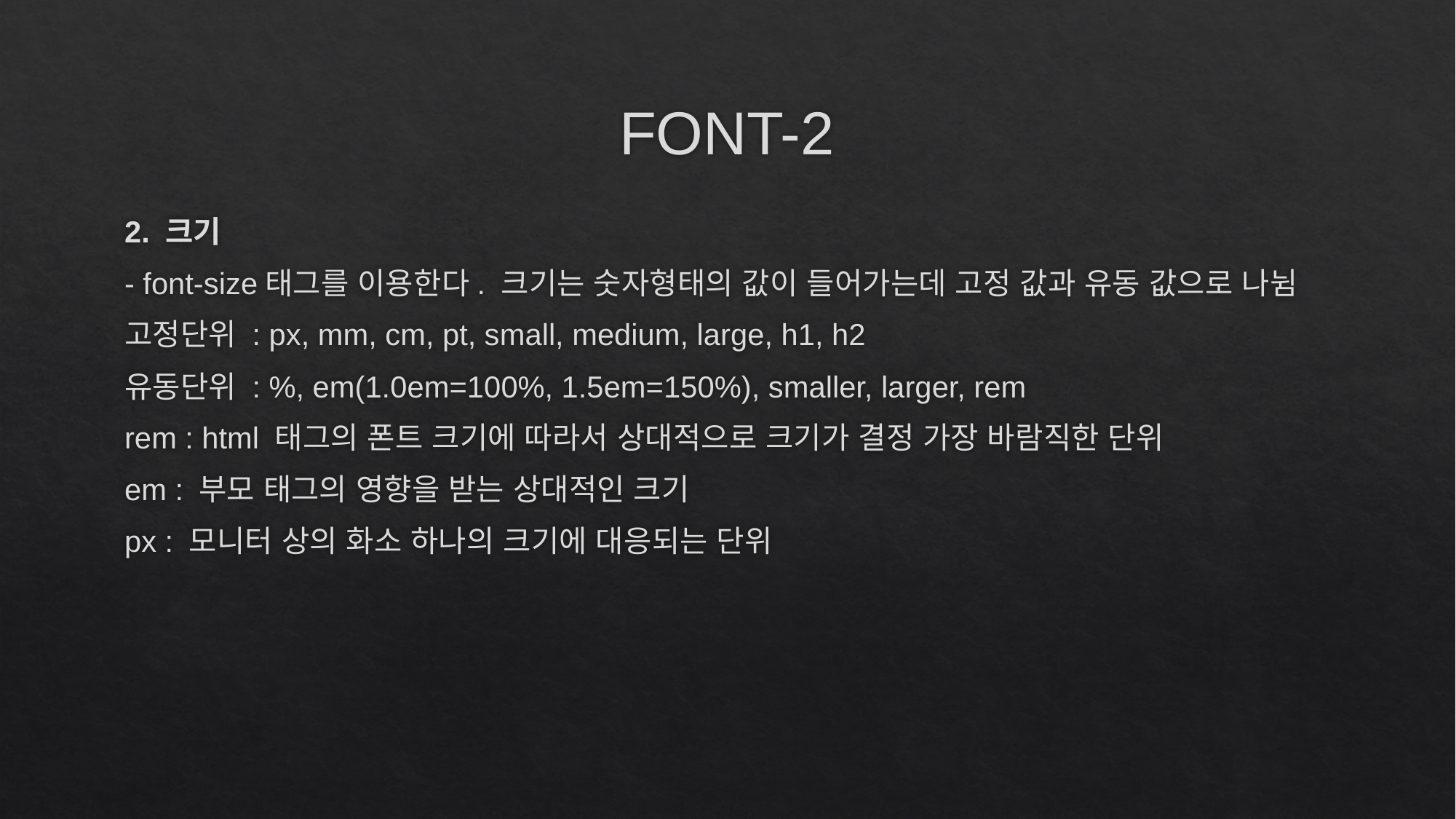

# FONT-2
2. 크기
- font-size태그를 이용한다. 크기는 숫자형태의 값이 들어가는데 고정 값과 유동 값으로 나뉨
고정단위 : px, mm, cm, pt, small, medium, large, h1, h2
유동단위 : %, em(1.0em=100%, 1.5em=150%), smaller, larger, rem
rem : html 태그의 폰트 크기에 따라서 상대적으로 크기가 결정 가장 바람직한 단위
em : 부모 태그의 영향을 받는 상대적인 크기
px : 모니터 상의 화소 하나의 크기에 대응되는 단위